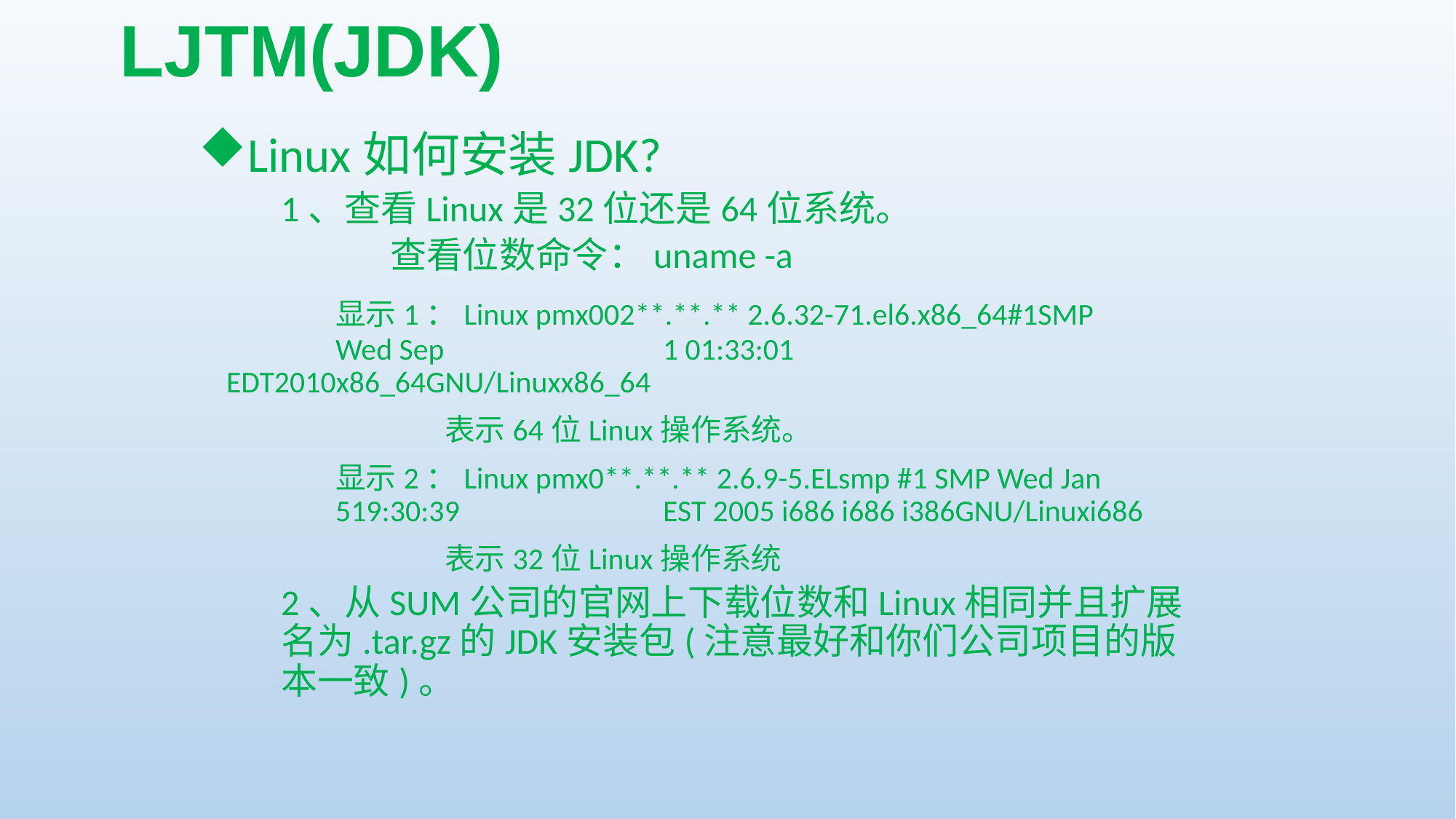

# LJTM(JDK)
Linux如何安装JDK?
	1、查看Linux是32位还是64位系统。
		查看位数命令：uname -a
		显示1：Linux pmx002**.**.** 2.6.32-71.el6.x86_64#1SMP 	Wed Sep 		1 01:33:01 EDT2010x86_64GNU/Linuxx86_64
			表示64位Linux操作系统。
		显示2：Linux pmx0**.**.** 2.6.9-5.ELsmp #1 SMP Wed Jan 	519:30:39 		EST 2005 i686 i686 i386GNU/Linuxi686
			表示32位Linux操作系统
	2、从SUM公司的官网上下载位数和Linux相同并且扩展名为.tar.gz的JDK安装包(注意最好和你们公司项目的版本一致)。